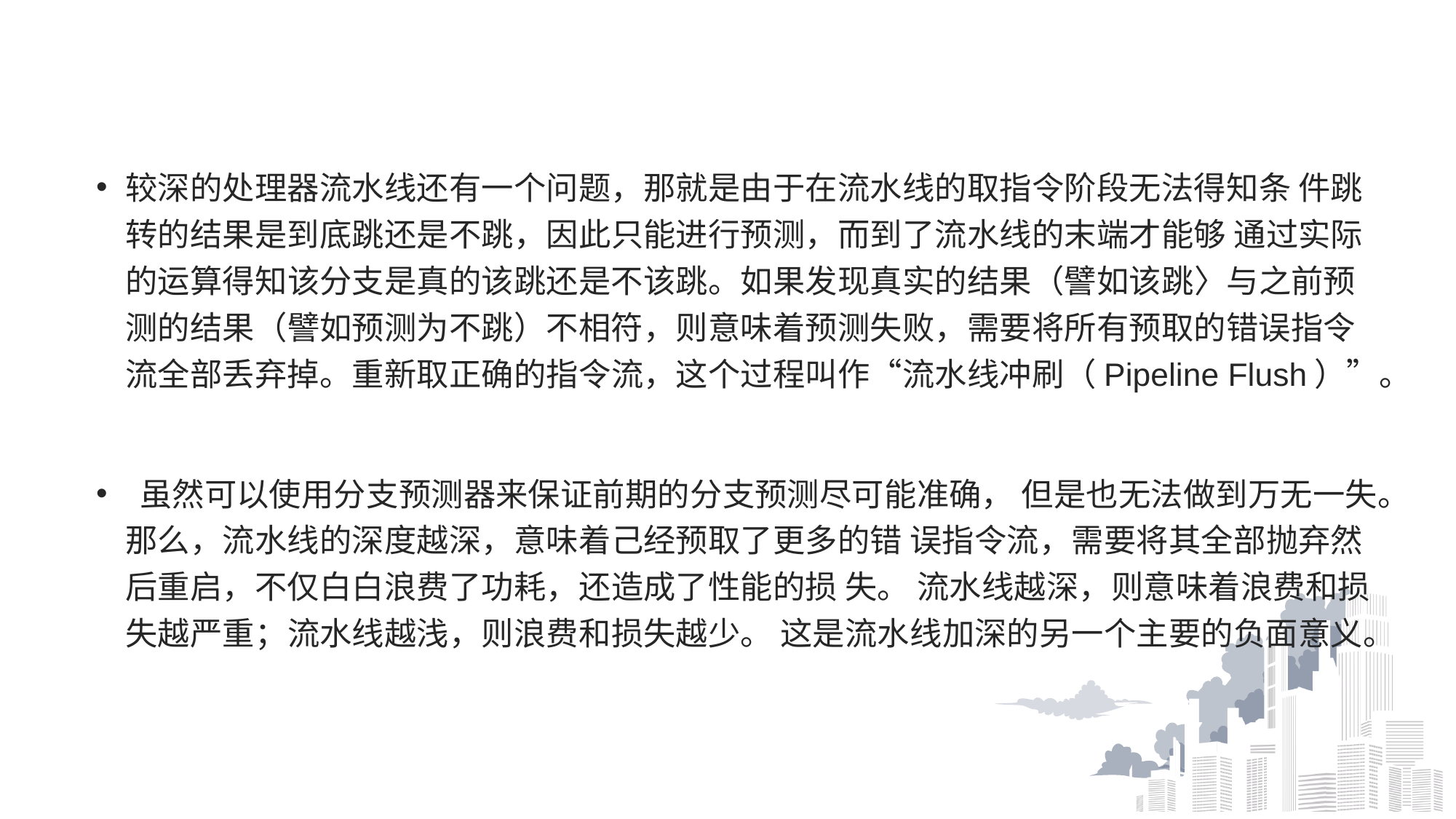

较深的处理器流水线还有一个问题，那就是由于在流水线的取指令阶段无法得知条 件跳转的结果是到底跳还是不跳，因此只能进行预测，而到了流水线的末端才能够 通过实际的运算得知该分支是真的该跳还是不该跳。如果发现真实的结果（譬如该跳〉与之前预测的结果（譬如预测为不跳）不相符，则意味着预测失败，需要将所有预取的错误指令流全部丢弃掉。重新取正确的指令流，这个过程叫作“流水线冲刷（Pipeline Flush）”。

 虽然可以使用分支预测器来保证前期的分支预测尽可能准确， 但是也无法做到万无一失。那么，流水线的深度越深，意味着己经预取了更多的错 误指令流，需要将其全部抛弃然后重启，不仅白白浪费了功耗，还造成了性能的损 失。 流水线越深，则意味着浪费和损失越严重；流水线越浅，则浪费和损失越少。 这是流水线加深的另一个主要的负面意义。